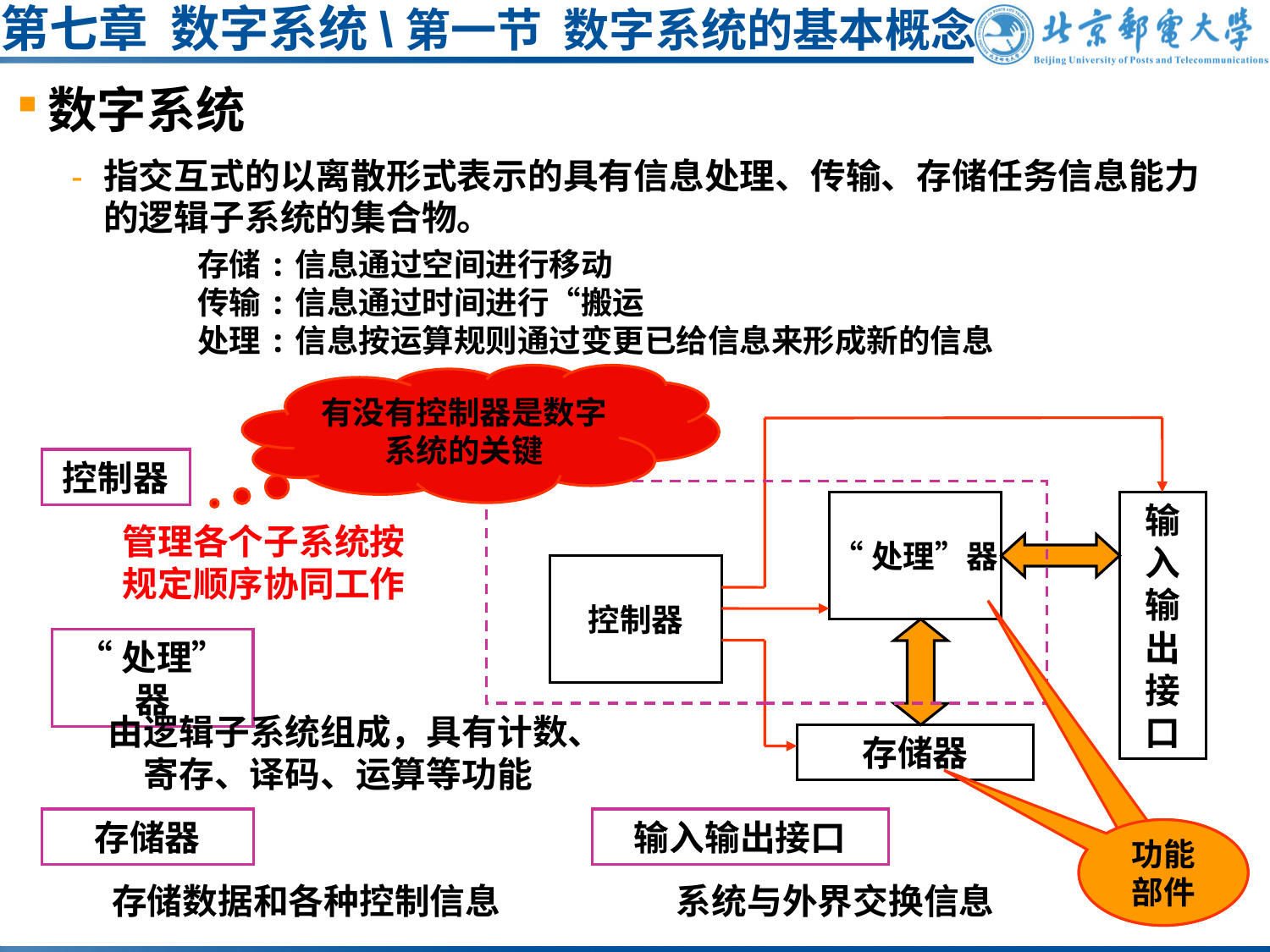

# 第七章  数字系统\第一节  数字系统的基本概念
数字系统
指交互式的以离散形式表示的具有信息处理、传输、存储任务信息能力的逻辑子系统的集合物。

存储:信息通过空间进行移动
传输:信息通过时间进行“搬运
处理:信息按运算规则通过变更已给信息来形成新的信息
有没有控制器是数字系统的关键

“处理”器
输入输出接口

控制器

存储器

控制器

管理各个子系统按规定顺序协同工作
“处理”器
由逻辑子系统组成，具有计数、寄存、译码、运算等功能
存储器
输入输出接口
功能部件
功能部件

存储数据和各种控制信息
系统与外界交换信息